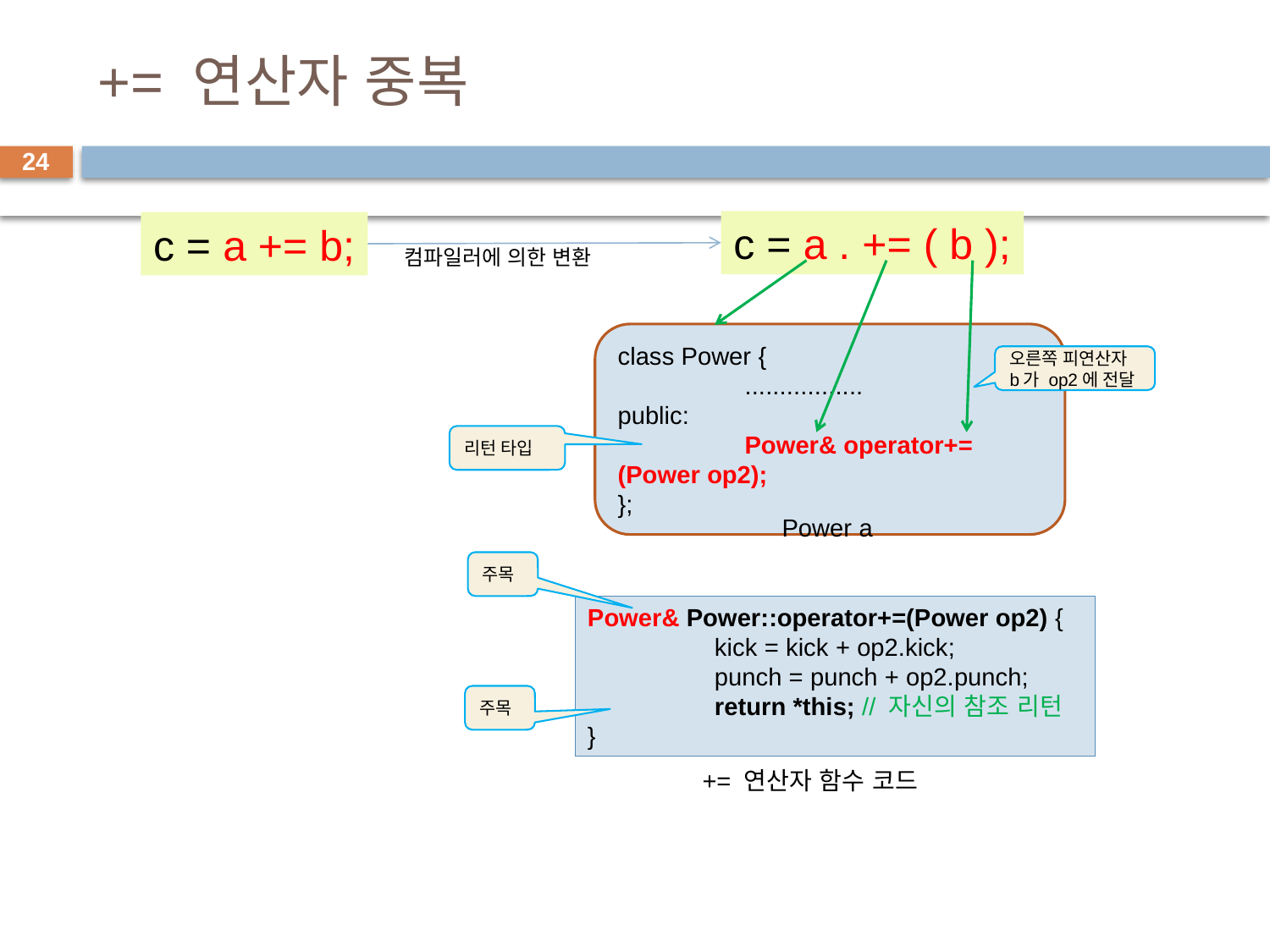

# += 연산자 중복
24
c = a . += ( b );
c = a += b;
컴파일러에 의한 변환
class Power {
	.................
public:
	Power& operator+= (Power op2);
};
오른쪽 피연산자  b가 op2에 전달
리턴 타입
Power a
주목
Power& Power::operator+=(Power op2) {
	kick = kick + op2.kick;
	punch = punch + op2.punch;
	return *this; // 자신의 참조 리턴
}
주목
+= 연산자 함수 코드